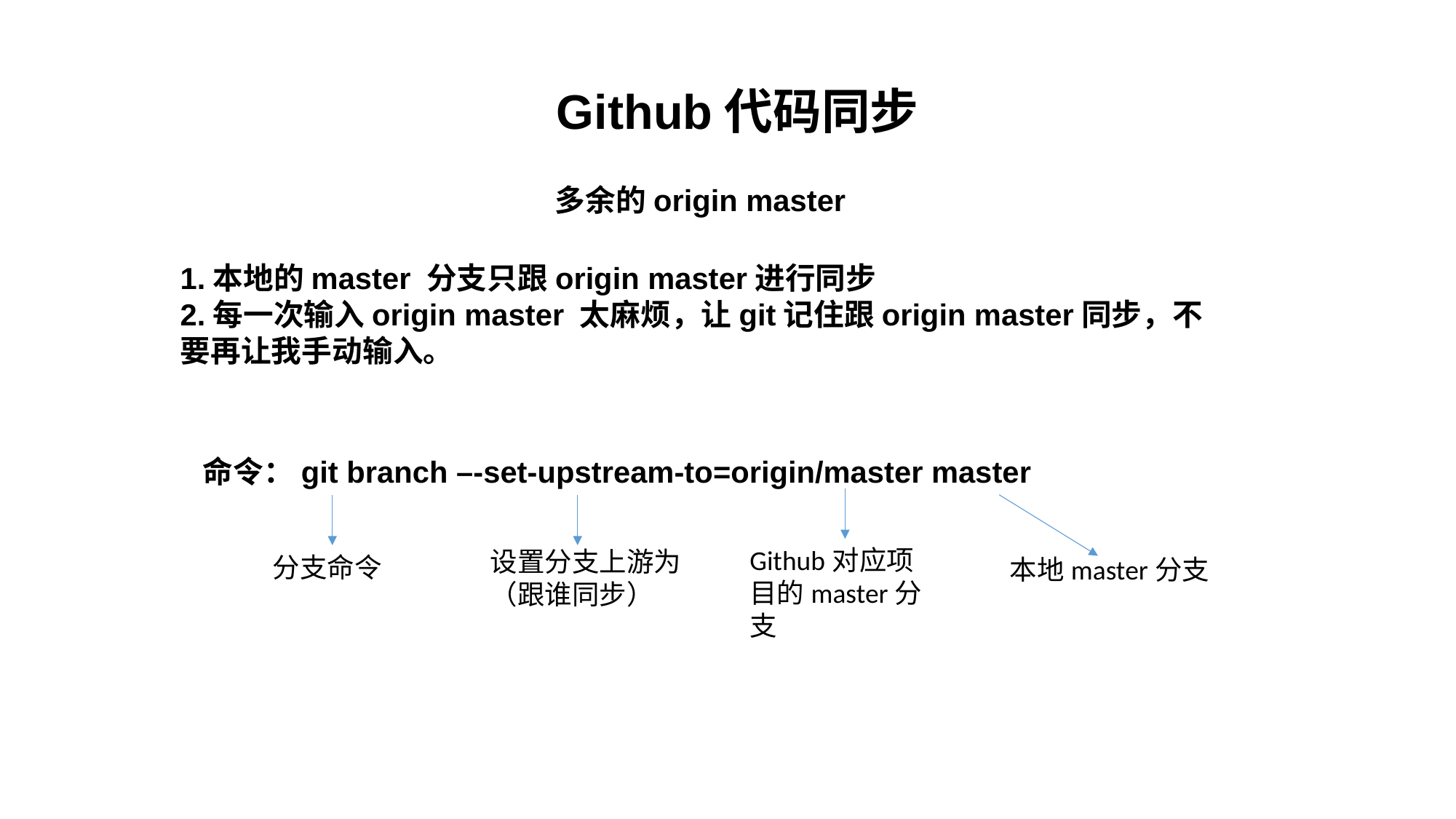

Github代码同步
多余的origin master
1.本地的master 分支只跟origin master进行同步
2.每一次输入origin master 太麻烦，让git记住跟origin master同步，不要再让我手动输入。
命令：git branch –-set-upstream-to=origin/master master
Github对应项目的master分支
设置分支上游为
（跟谁同步）
分支命令
本地master分支